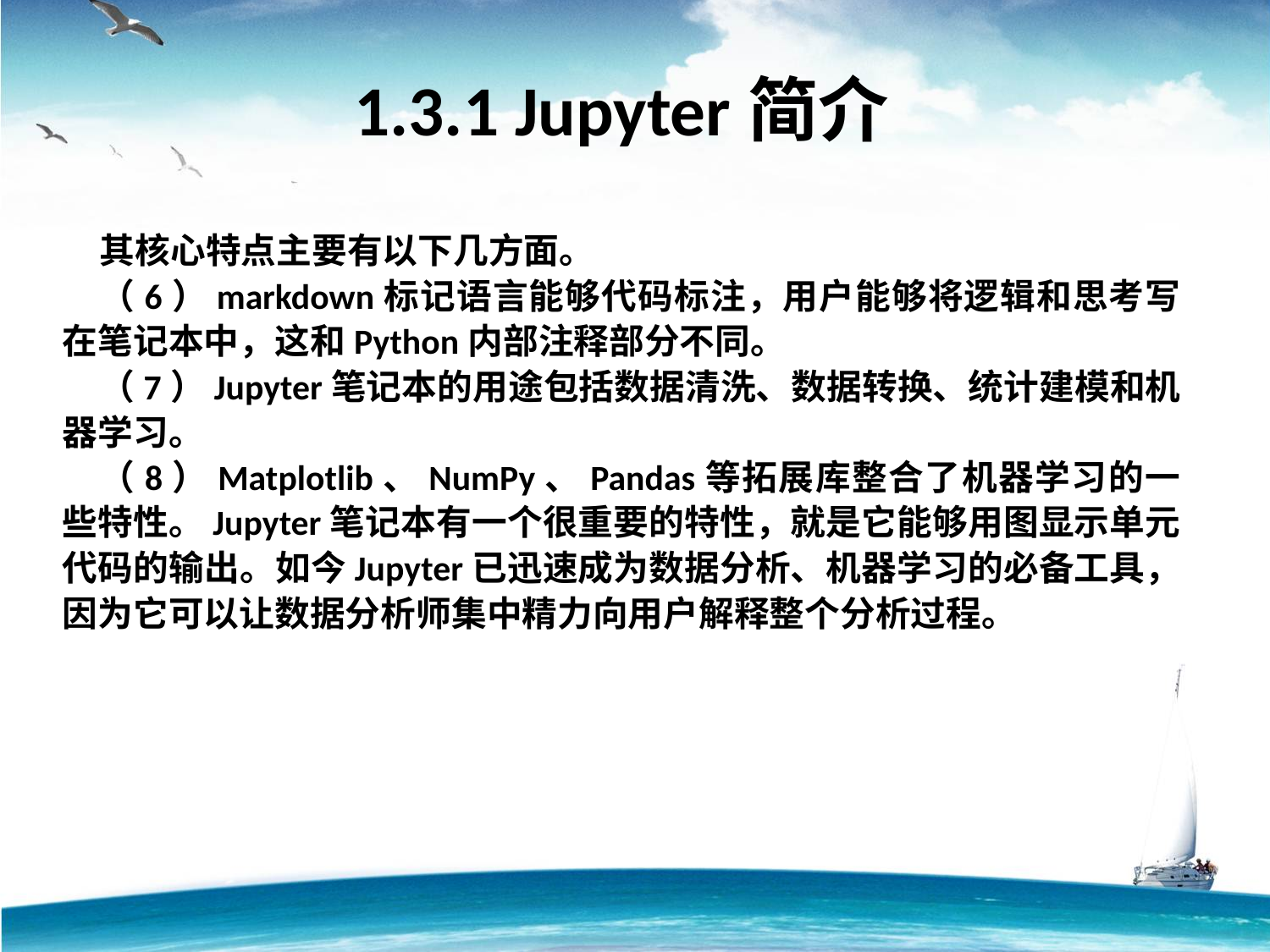

1.3.1 Jupyter简介
其核心特点主要有以下几方面。
（6）markdown标记语言能够代码标注，用户能够将逻辑和思考写在笔记本中，这和Python内部注释部分不同。
（7）Jupyter笔记本的用途包括数据清洗、数据转换、统计建模和机器学习。
（8）Matplotlib、NumPy、Pandas等拓展库整合了机器学习的一些特性。Jupyter笔记本有一个很重要的特性，就是它能够用图显示单元代码的输出。如今Jupyter已迅速成为数据分析、机器学习的必备工具，因为它可以让数据分析师集中精力向用户解释整个分析过程。
TEXT  add here
TEXT  add here
TEXT  add here
TEXT  add here
TEXT  add here
TEXT  add here